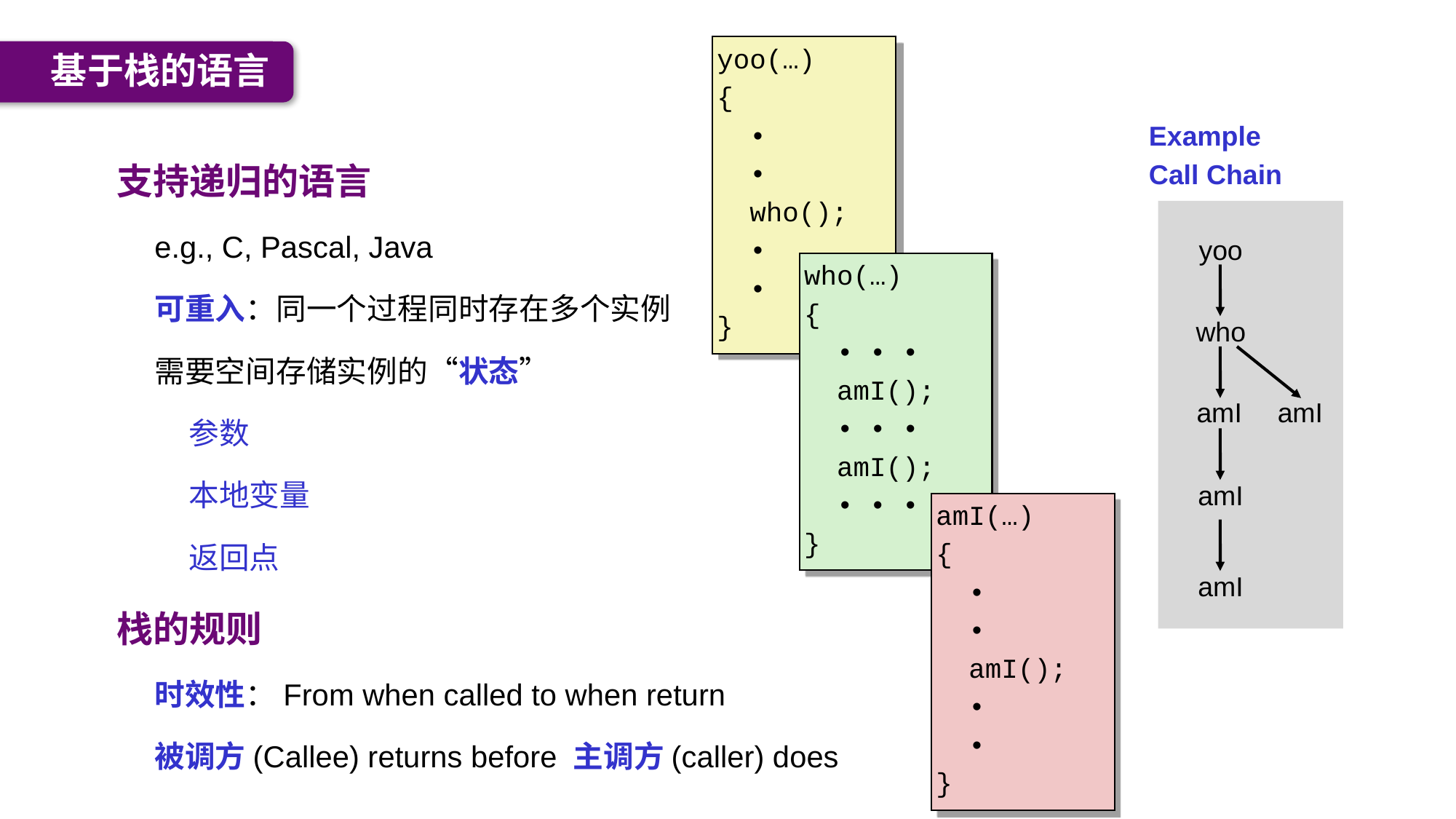

yoo(…)
{
  •
  •
  who();
  •
  •
}
基于栈的语言

Example
Call Chain
支持递归的语言
e.g., C, Pascal, Java
可重入：同一个过程同时存在多个实例
需要空间存储实例的“状态”
参数
本地变量
返回点
栈的规则
时效性：From when called to when return
被调方(Callee) returns before 主调方(caller) does

yoo
who(…)
{
  • • •
  amI();
  • • •
  amI();
  • • •
}

who

amI
amI

amI
amI(…)
{
  •
  •
  amI();
  •
  •
}

amI